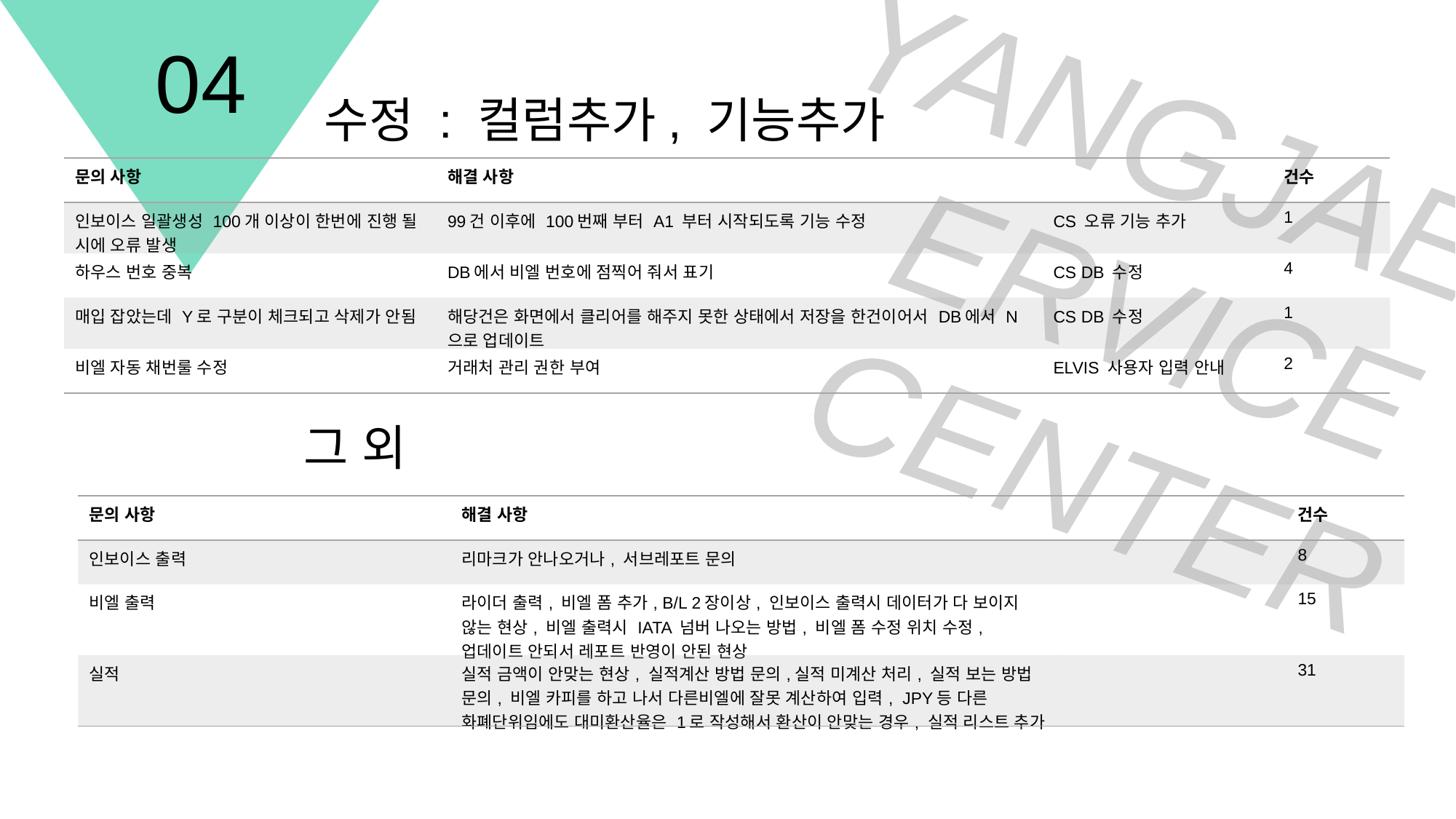

04
YANGJAESERVICE
CENTER

수정 : 컬럼추가, 기능추가
| 문의 사항 | 해결 사항 |  | 건수 |
| --- | --- | --- | --- |
| 인보이스 일괄생성 100개 이상이 한번에 진행 될 시에 오류 발생 | 99건 이후에 100번째 부터 A1 부터 시작되도록 기능 수정 | CS 오류 기능 추가 | 1 |
| 하우스 번호 중복 | DB에서 비엘 번호에 점찍어 줘서 표기 | CS DB 수정 | 4 |
| 매입 잡았는데 Y로 구분이 체크되고 삭제가 안됨 | 해당건은 화면에서 클리어를 해주지 못한 상태에서 저장을 한건이어서 DB에서 N으로 업데이트 | CS DB 수정 | 1 |
| 비엘 자동 채번룰 수정 | 거래처 관리 권한 부여 | ELVIS 사용자 입력 안내 | 2 |
그 외
| 문의 사항 | 해결 사항 |  | 건수 |
| --- | --- | --- | --- |
| 인보이스 출력 | 리마크가 안나오거나, 서브레포트 문의 |  | 8 |
| 비엘 출력 | 라이더 출력, 비엘 폼 추가, B/L 2장이상, 인보이스 출력시 데이터가 다 보이지 않는 현상, 비엘 출력시 IATA 넘버 나오는 방법, 비엘 폼 수정 위치 수정, 업데이트 안되서 레포트 반영이 안된 현상 |  | 15 |
| 실적 | 실적 금액이 안맞는 현상, 실적계산 방법 문의,실적 미계산 처리, 실적 보는 방법 문의, 비엘 카피를 하고 나서 다른비엘에 잘못 계산하여 입력, JPY등 다른 화폐단위임에도 대미환산율은 1로 작성해서 환산이 안맞는 경우, 실적 리스트 추가 |  | 31 |